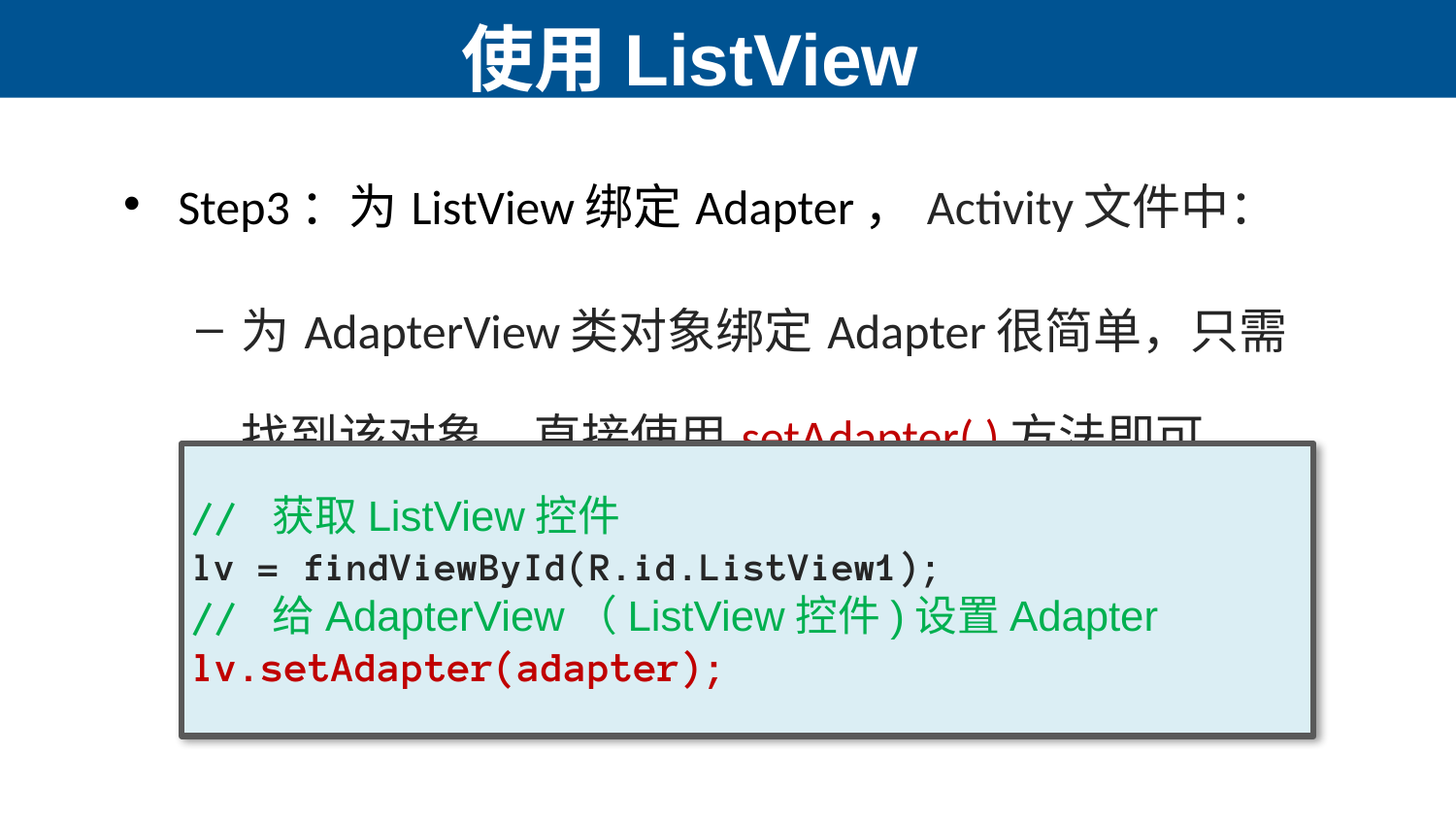

使用ListView
Step3：为ListView绑定Adapter，Activity文件中：
为AdapterView类对象绑定Adapter很简单，只需找到该对象，直接使用setAdapter( )方法即可。
// 获取ListView控件
lv = findViewById(R.id.ListView1);
// 给AdapterView（ListView控件)设置Adapter
lv.setAdapter(adapter);